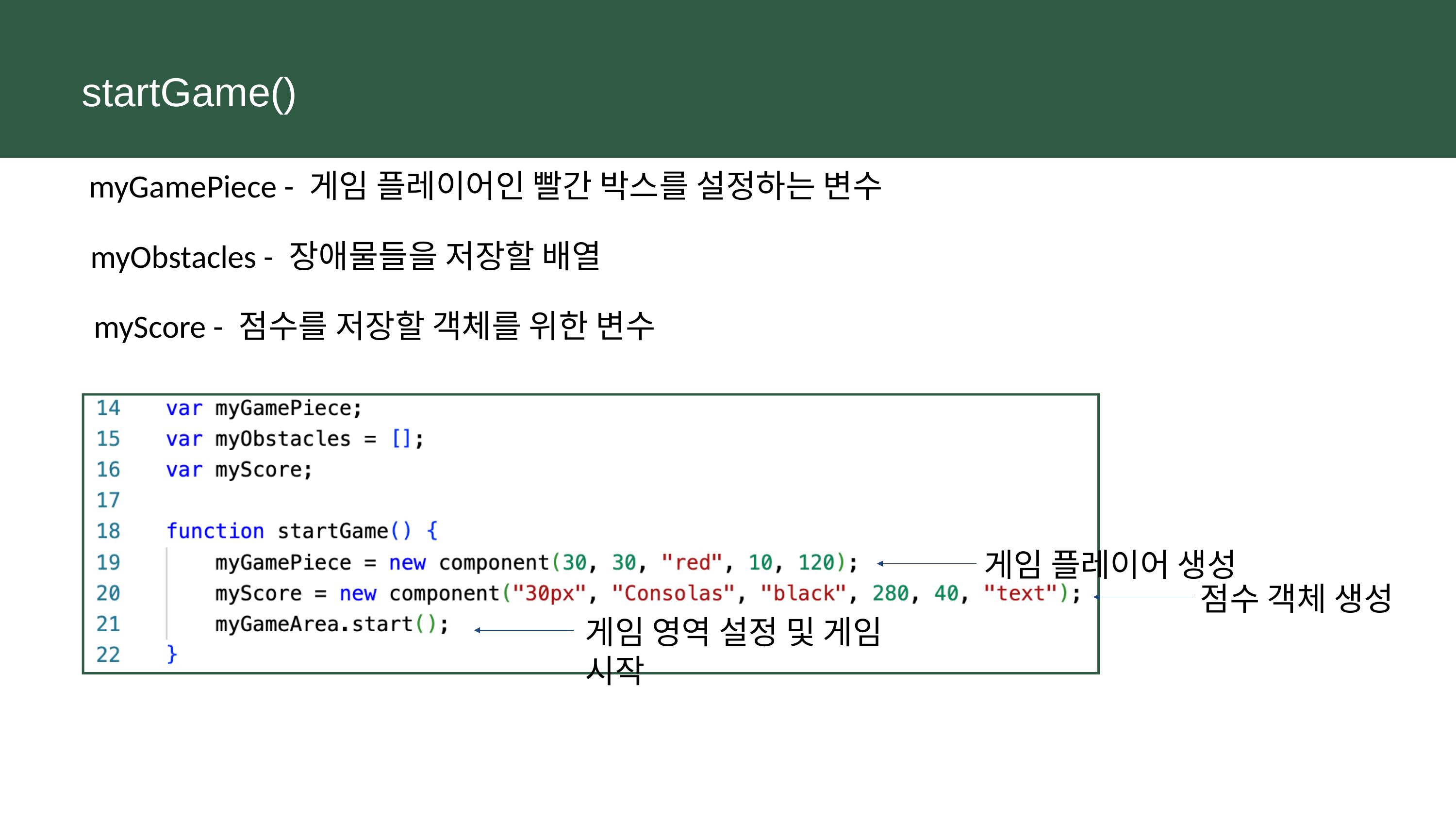

startGame()
myGamePiece - 게임 플레이어인 빨간 박스를 설정하는 변수
myObstacles - 장애물들을 저장할 배열
myScore - 점수를 저장할 객체를 위한 변수

게임 플레이어 생성
점수 객체 생성
게임 영역 설정 및 게임 시작